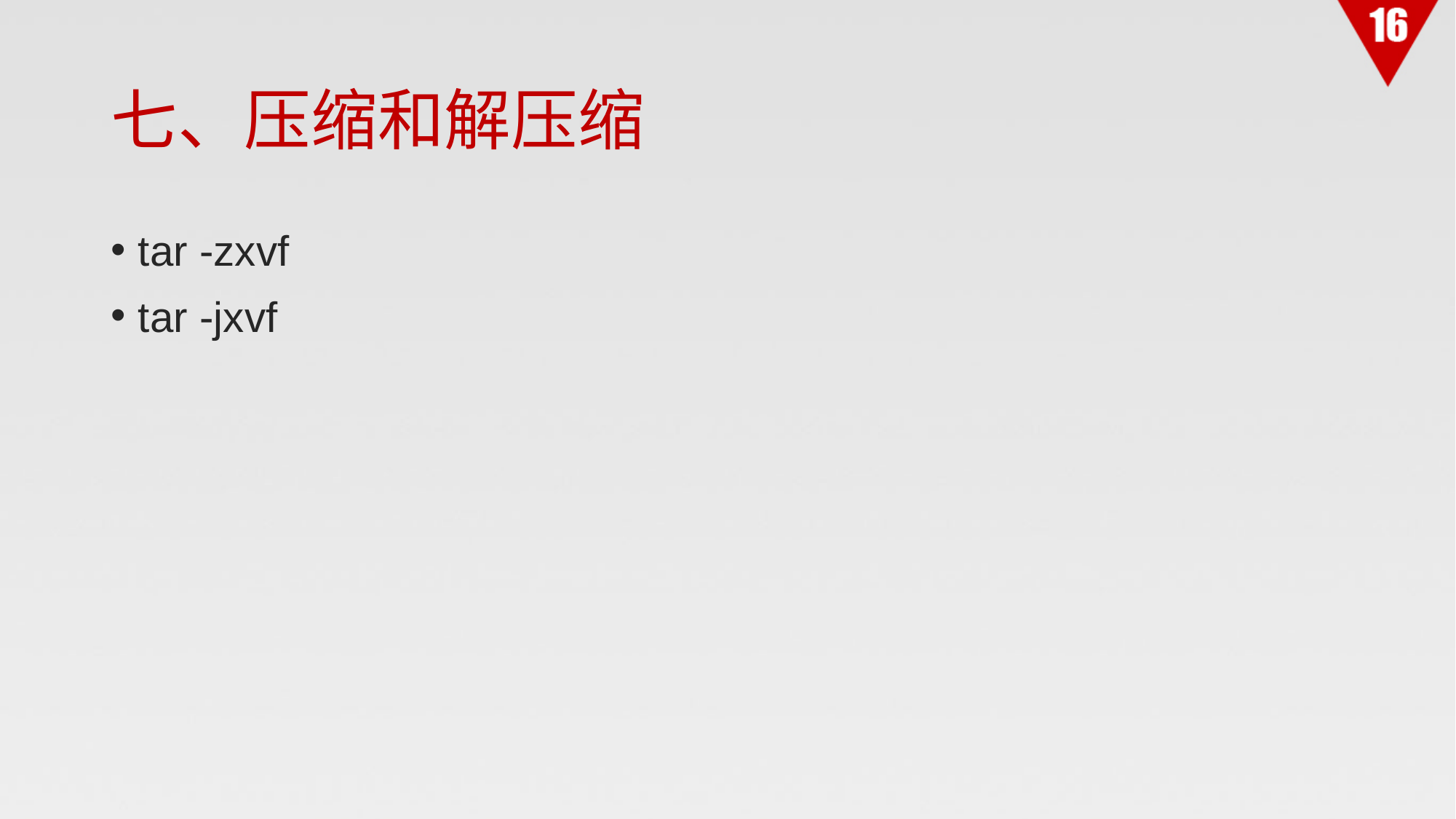

# 七、压缩和解压缩
tar -zxvf
tar -jxvf
17